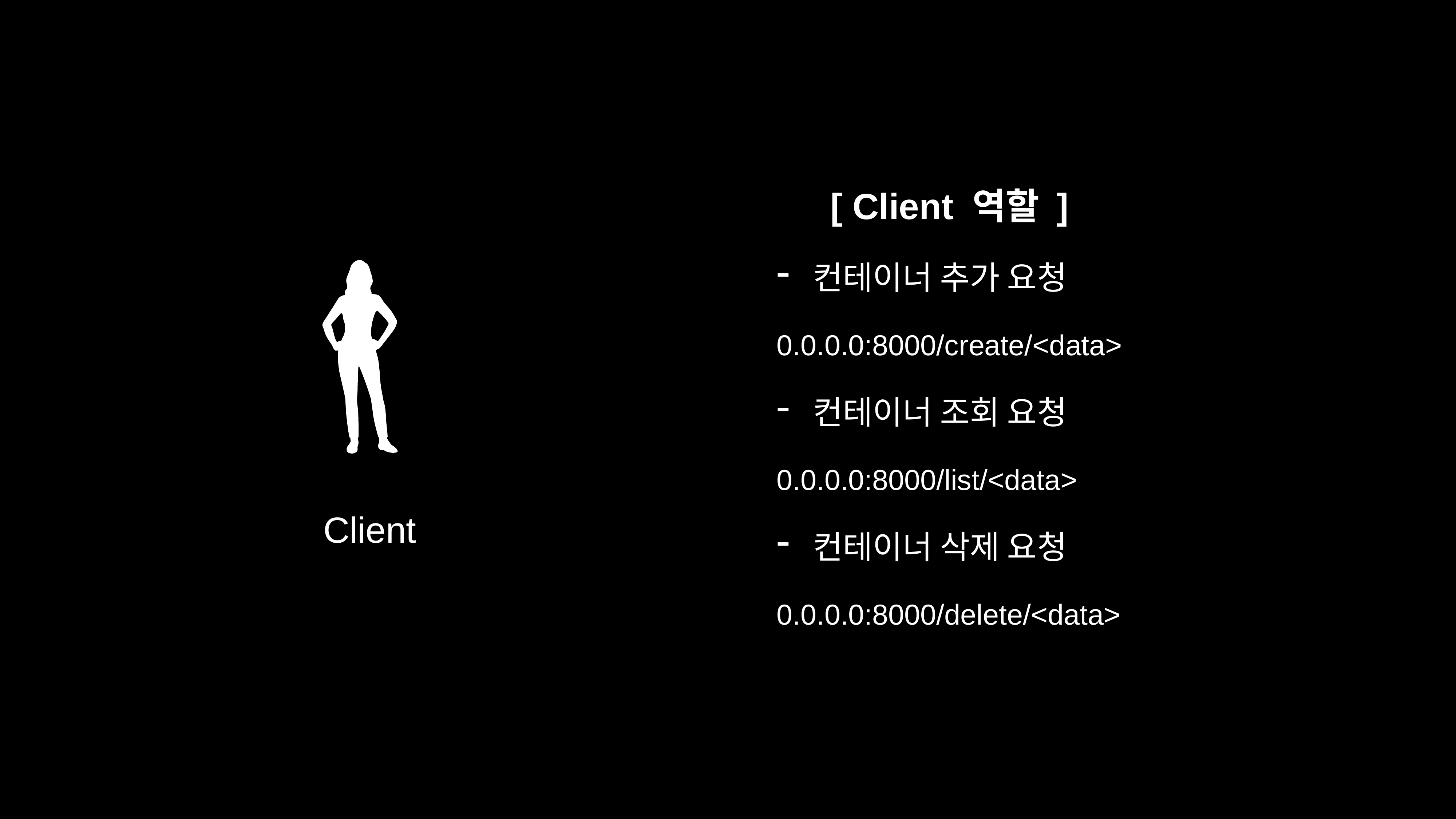

[ Client 역할 ]
컨테이너 추가 요청
0.0.0.0:8000/create/<data>
컨테이너 조회 요청
0.0.0.0:8000/list/<data>
컨테이너 삭제 요청
0.0.0.0:8000/delete/<data>

Client